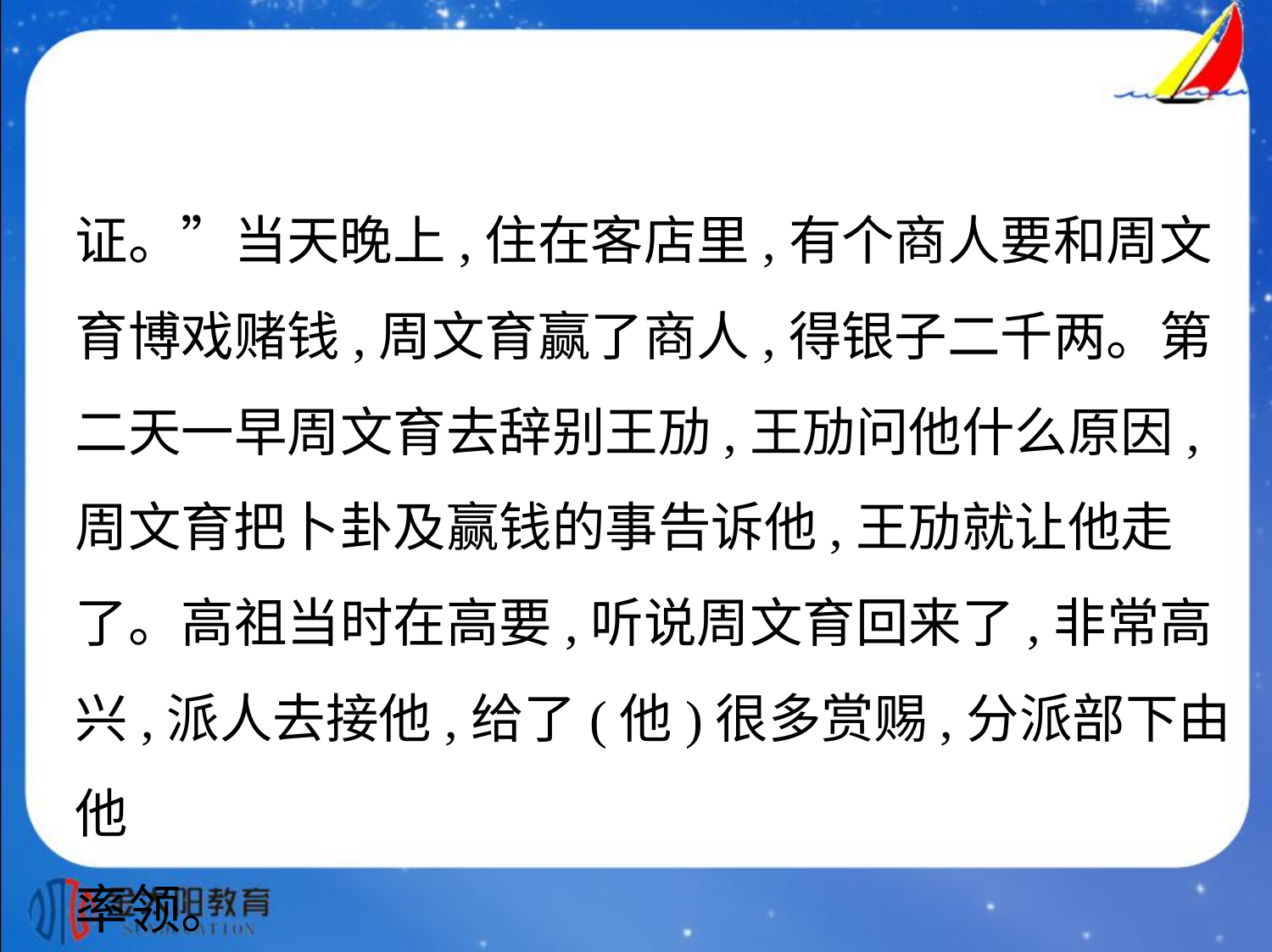

证。”当天晚上,住在客店里,有个商人要和周文
育博戏赌钱,周文育赢了商人,得银子二千两。第
二天一早周文育去辞别王劢,王劢问他什么原因,
周文育把卜卦及赢钱的事告诉他,王劢就让他走
了。高祖当时在高要,听说周文育回来了,非常高
兴,派人去接他,给了(他)很多赏赐,分派部下由他
率领。